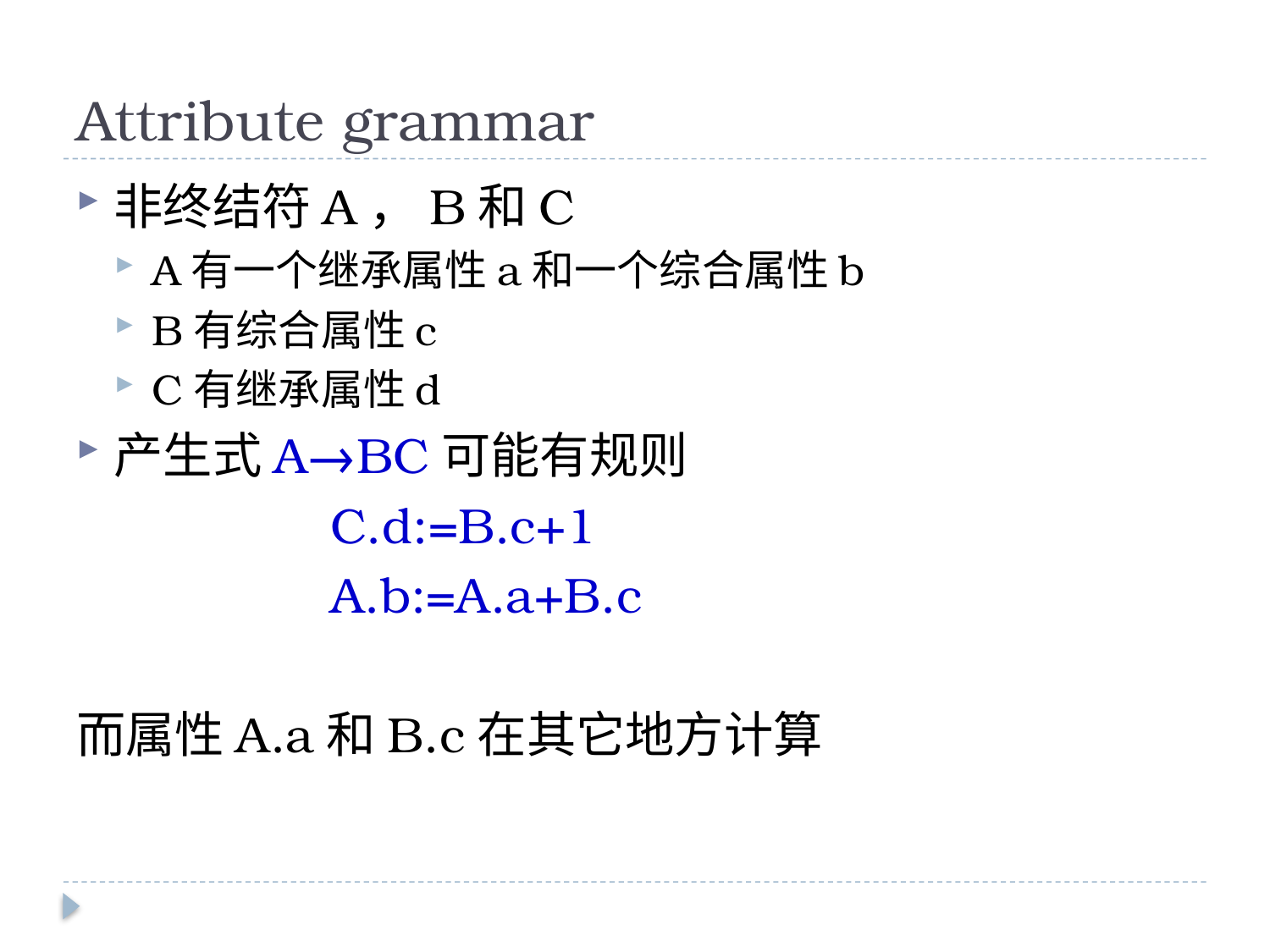

# Attribute grammar
非终结符A，B和C
A有一个继承属性a和一个综合属性b
B有综合属性c
C有继承属性d
产生式A→BC可能有规则
                C.d:=B.c+1
                A.b:=A.a+B.c

而属性A.a和B.c在其它地方计算

12